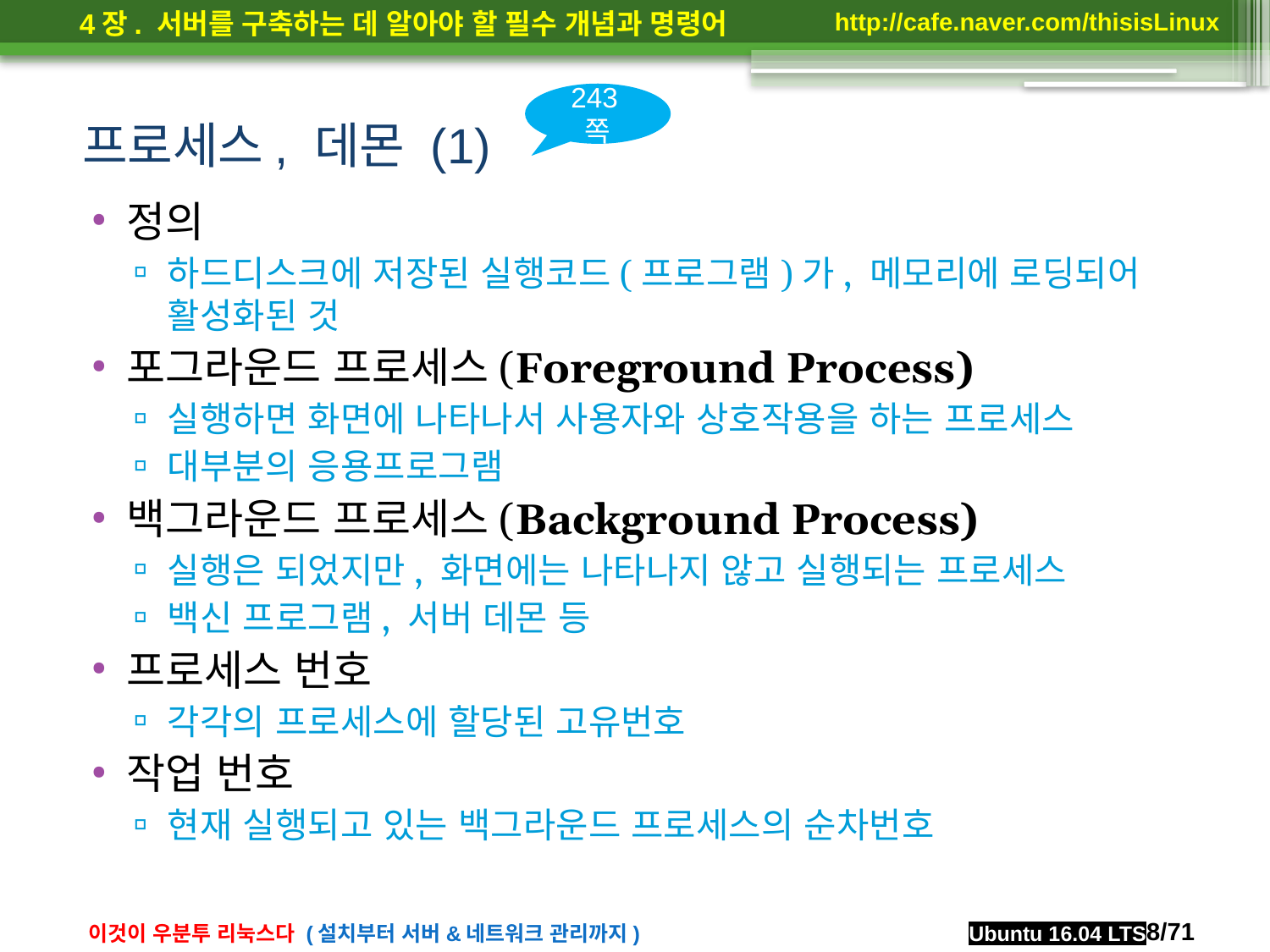

243쪽
# 프로세스, 데몬 (1)
정의
하드디스크에 저장된 실행코드(프로그램)가, 메모리에 로딩되어 활성화된 것
포그라운드 프로세스(Foreground Process)
실행하면 화면에 나타나서 사용자와 상호작용을 하는 프로세스
대부분의 응용프로그램
백그라운드 프로세스(Background Process)
실행은 되었지만, 화면에는 나타나지 않고 실행되는 프로세스
백신 프로그램, 서버 데몬 등
프로세스 번호
각각의 프로세스에 할당된 고유번호
작업 번호
현재 실행되고 있는 백그라운드 프로세스의 순차번호